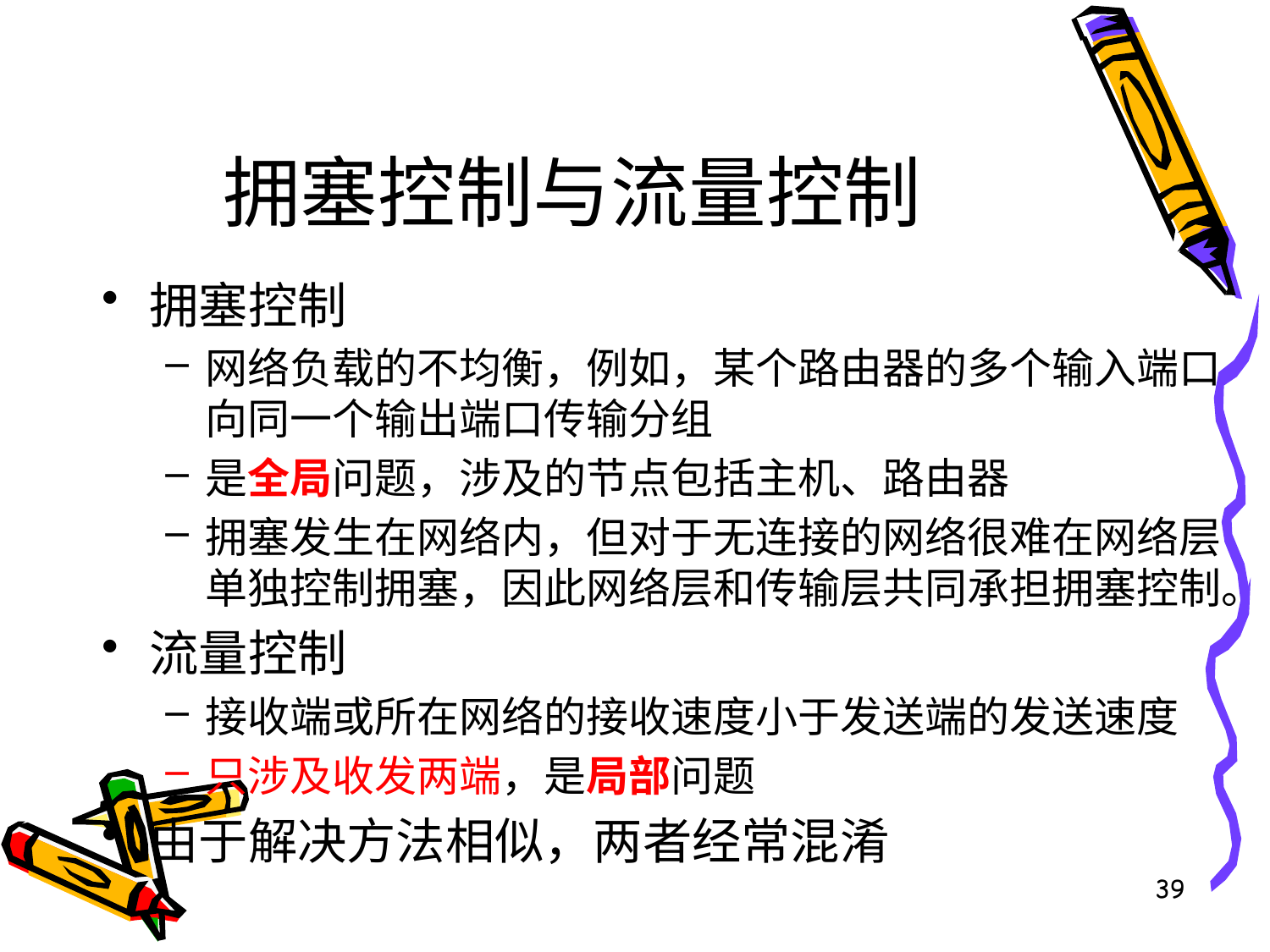

# 拥塞控制与流量控制
拥塞控制
网络负载的不均衡，例如，某个路由器的多个输入端口向同一个输出端口传输分组
是全局问题，涉及的节点包括主机、路由器
拥塞发生在网络内，但对于无连接的网络很难在网络层单独控制拥塞，因此网络层和传输层共同承担拥塞控制。
流量控制
接收端或所在网络的接收速度小于发送端的发送速度
只涉及收发两端，是局部问题
由于解决方法相似，两者经常混淆
39